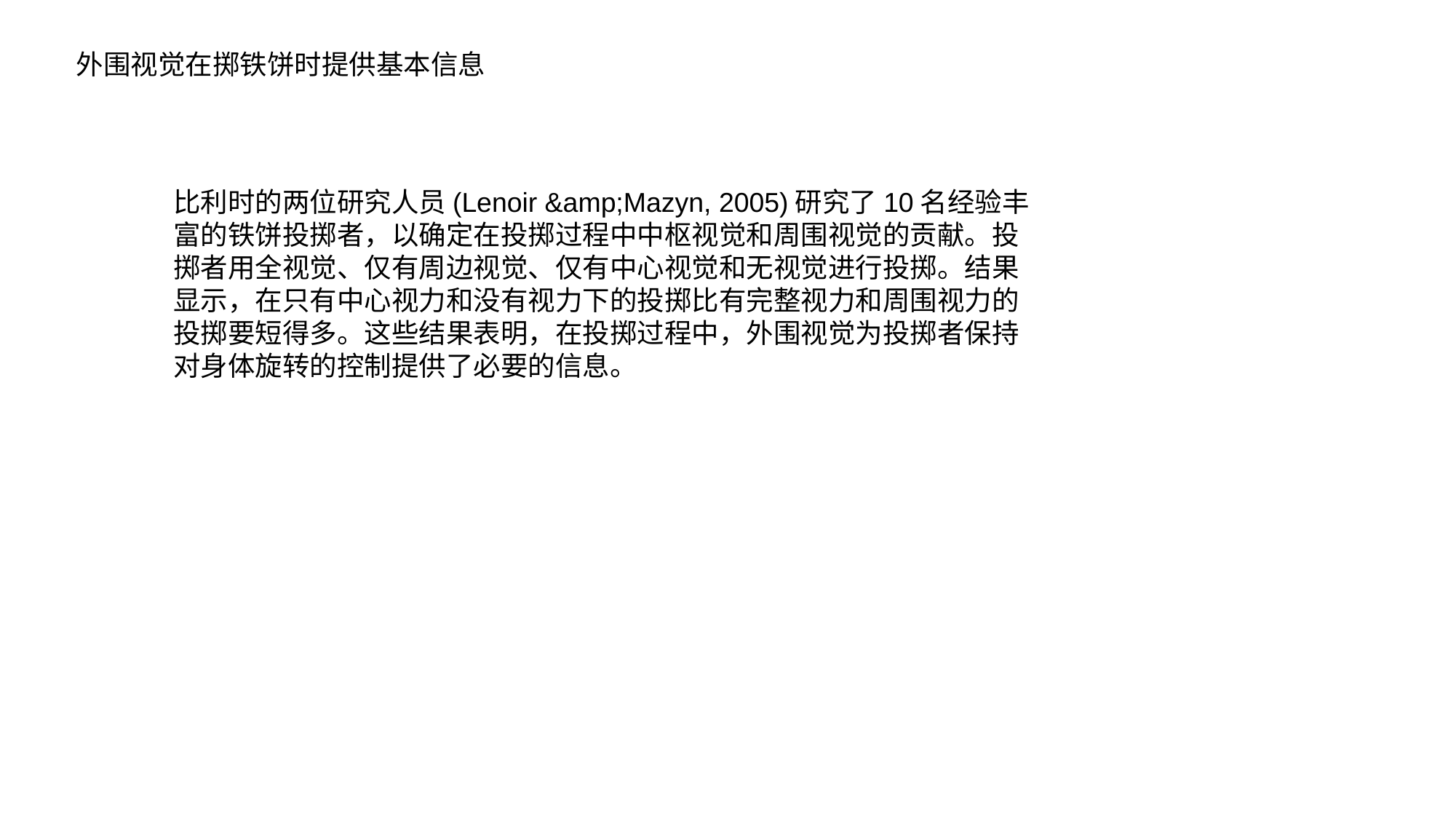

外围视觉在掷铁饼时提供基本信息
比利时的两位研究人员(Lenoir &amp;Mazyn, 2005)研究了10名经验丰富的铁饼投掷者，以确定在投掷过程中中枢视觉和周围视觉的贡献。投掷者用全视觉、仅有周边视觉、仅有中心视觉和无视觉进行投掷。结果显示，在只有中心视力和没有视力下的投掷比有完整视力和周围视力的投掷要短得多。这些结果表明，在投掷过程中，外围视觉为投掷者保持对身体旋转的控制提供了必要的信息。